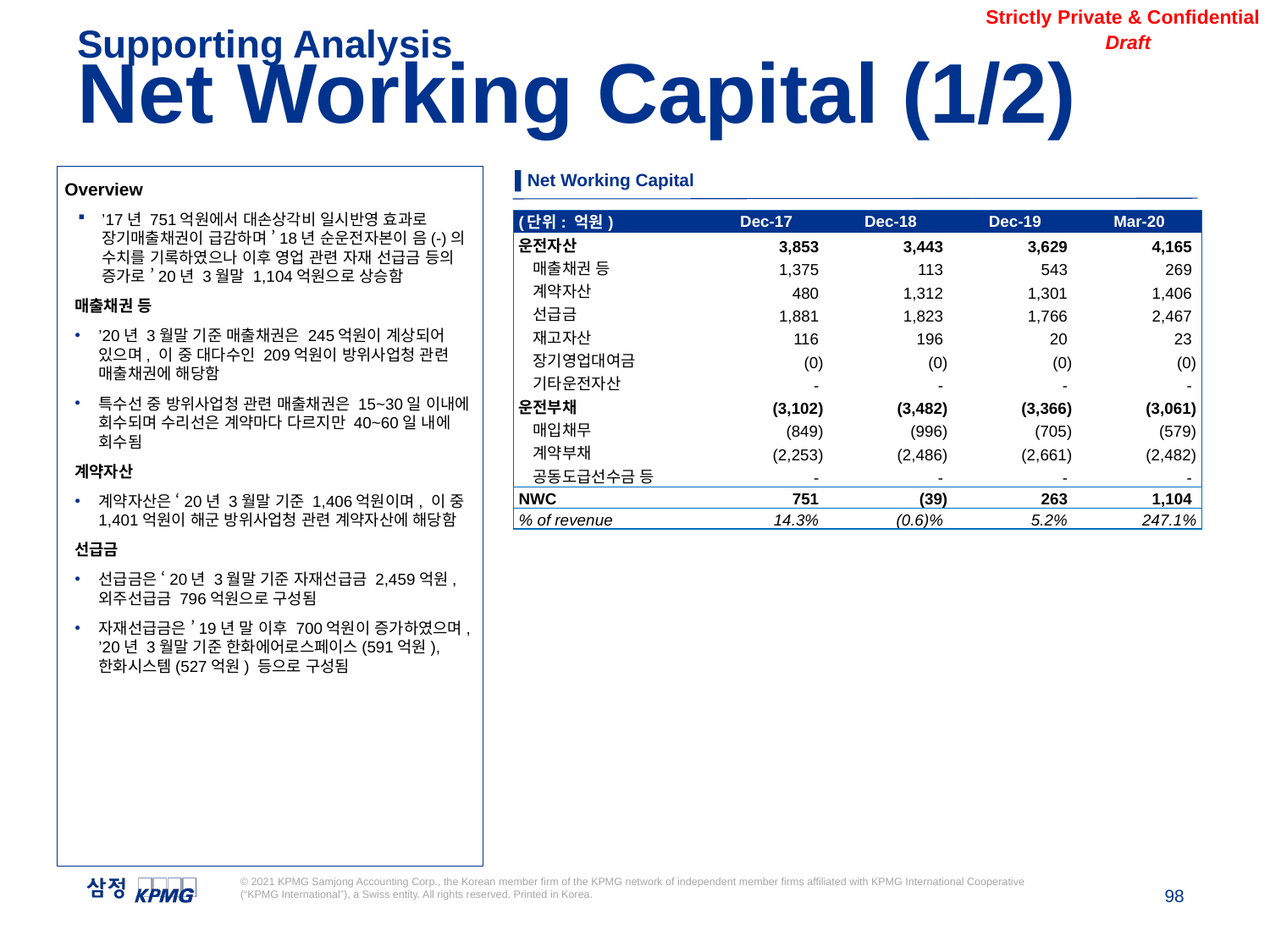

Supporting Analysis
Net Working Capital (1/2)
▌Net Working Capital
Overview
’17년 751억원에서 대손상각비 일시반영 효과로 장기매출채권이 급감하며 ’18년 순운전자본이 음(-)의 수치를 기록하였으나 이후 영업 관련 자재 선급금 등의 증가로 ’20년 3월말 1,104억원으로 상승함
매출채권 등
’20년 3월말 기준 매출채권은 245억원이 계상되어 있으며, 이 중 대다수인 209억원이 방위사업청 관련 매출채권에 해당함
특수선 중 방위사업청 관련 매출채권은 15~30일 이내에 회수되며 수리선은 계약마다 다르지만 40~60일 내에 회수됨
계약자산
계약자산은 ‘20년 3월말 기준 1,406억원이며, 이 중 1,401억원이 해군 방위사업청 관련 계약자산에 해당함
선급금
선급금은 ‘20년 3월말 기준 자재선급금 2,459억원, 외주선급금 796억원으로 구성됨
자재선급금은 ’19년 말 이후 700억원이 증가하였으며, ’20년 3월말 기준 한화에어로스페이스(591억원), 한화시스템(527억원) 등으로 구성됨

| (단위: 억원) | Dec-17 | Dec-18 | Dec-19 | Mar-20 |
| --- | --- | --- | --- | --- |
| 운전자산 | 3,853 | 3,443 | 3,629 | 4,165 |
| 매출채권 등 | 1,375 | 113 | 543 | 269 |
| 계약자산 | 480 | 1,312 | 1,301 | 1,406 |
| 선급금 | 1,881 | 1,823 | 1,766 | 2,467 |
| 재고자산 | 116 | 196 | 20 | 23 |
| 장기영업대여금 | (0) | (0) | (0) | (0) |
| 기타운전자산 | - | - | - | - |
| 운전부채 | (3,102) | (3,482) | (3,366) | (3,061) |
| 매입채무 | (849) | (996) | (705) | (579) |
| 계약부채 | (2,253) | (2,486) | (2,661) | (2,482) |
| 공동도급선수금 등 | - | - | - | - |
| NWC | 751 | (39) | 263 | 1,104 |
| % of revenue | 14.3% | (0.6)% | 5.2% | 247.1% |